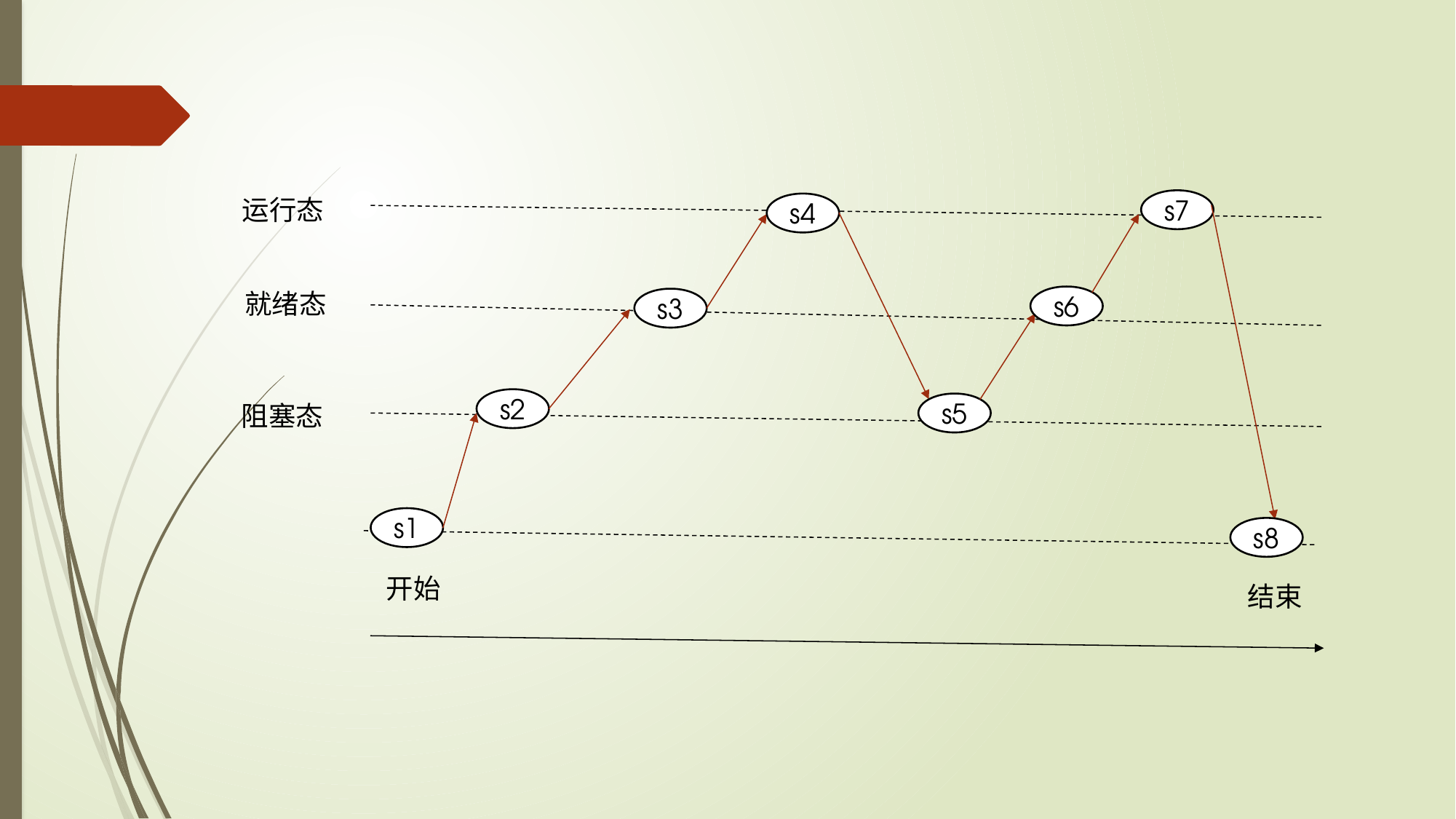

运行态
s7
s4
就绪态
s6
s3
s2
阻塞态
s5
s1
s8
开始
结束